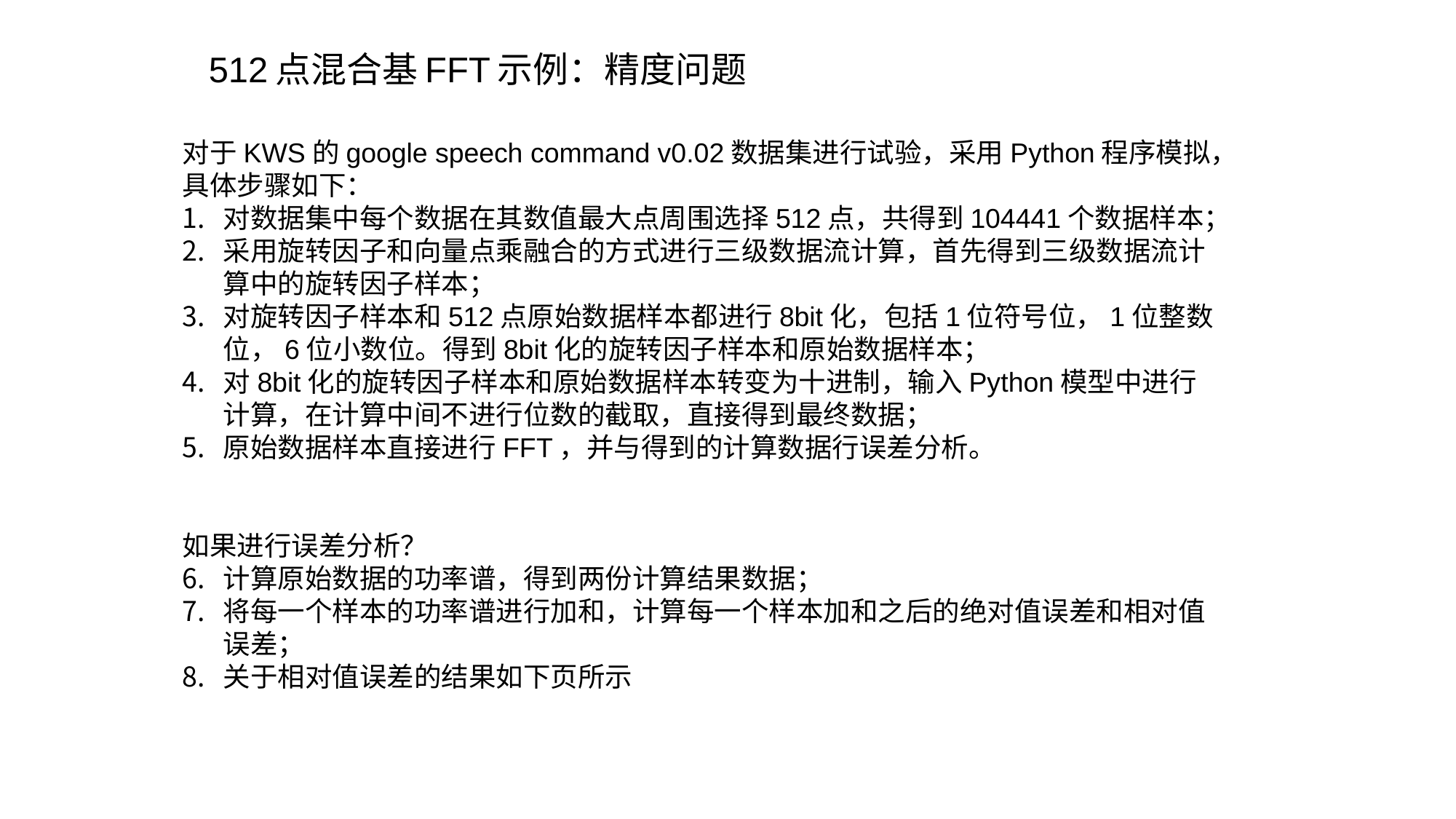

# 512点混合基FFT示例：精度问题
对于KWS的google speech command v0.02数据集进行试验，采用Python程序模拟，具体步骤如下：
对数据集中每个数据在其数值最大点周围选择512点，共得到104441个数据样本；
采用旋转因子和向量点乘融合的方式进行三级数据流计算，首先得到三级数据流计算中的旋转因子样本；
对旋转因子样本和512点原始数据样本都进行8bit化，包括1位符号位，1位整数位，6位小数位。得到8bit化的旋转因子样本和原始数据样本；
对8bit化的旋转因子样本和原始数据样本转变为十进制，输入Python模型中进行计算，在计算中间不进行位数的截取，直接得到最终数据；
原始数据样本直接进行FFT，并与得到的计算数据行误差分析。

如果进行误差分析？
计算原始数据的功率谱，得到两份计算结果数据；
将每一个样本的功率谱进行加和，计算每一个样本加和之后的绝对值误差和相对值误差；
关于相对值误差的结果如下页所示